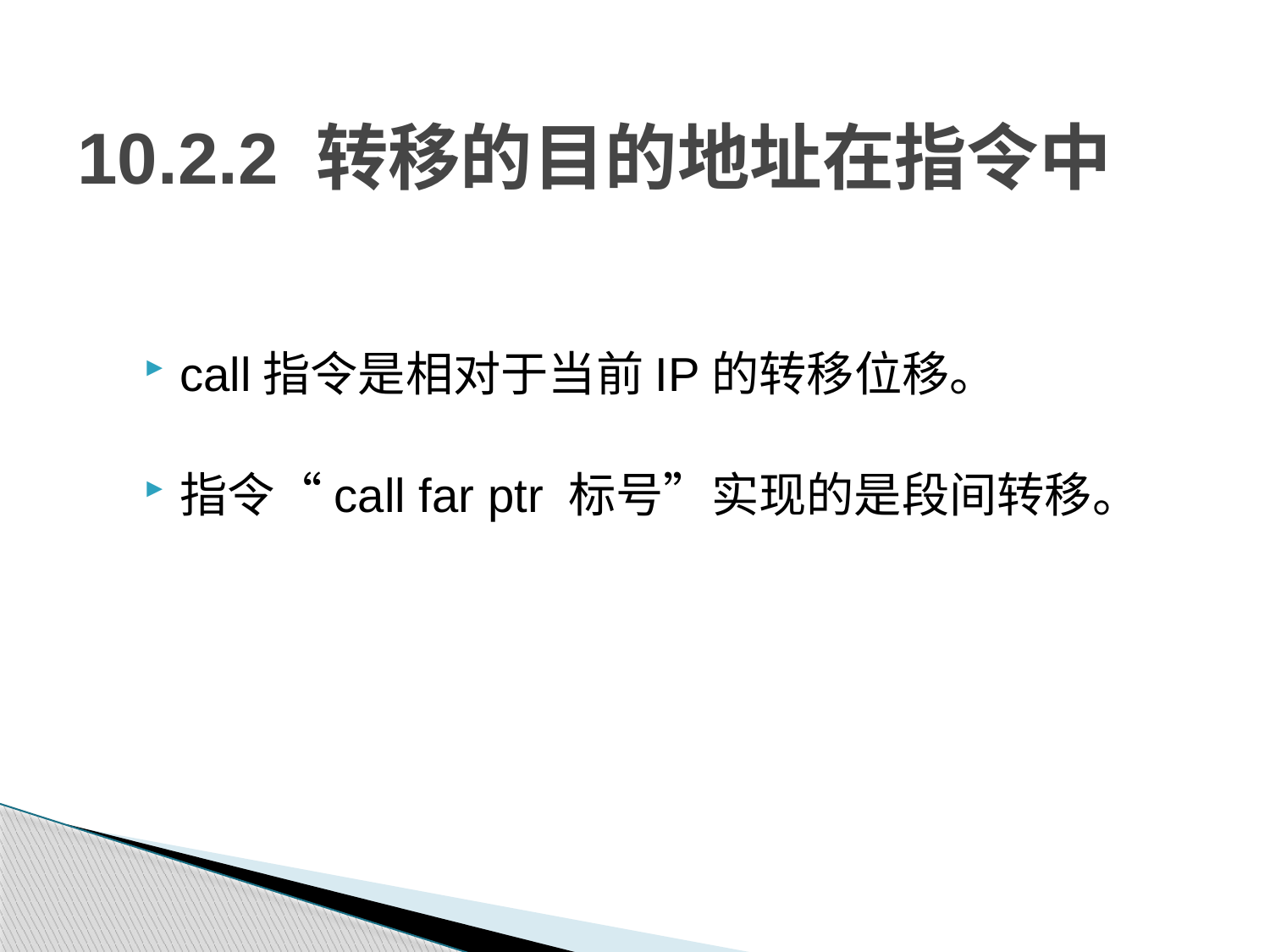

# 10.2.2 转移的目的地址在指令中
call指令是相对于当前IP的转移位移。
指令“call far ptr 标号”实现的是段间转移。